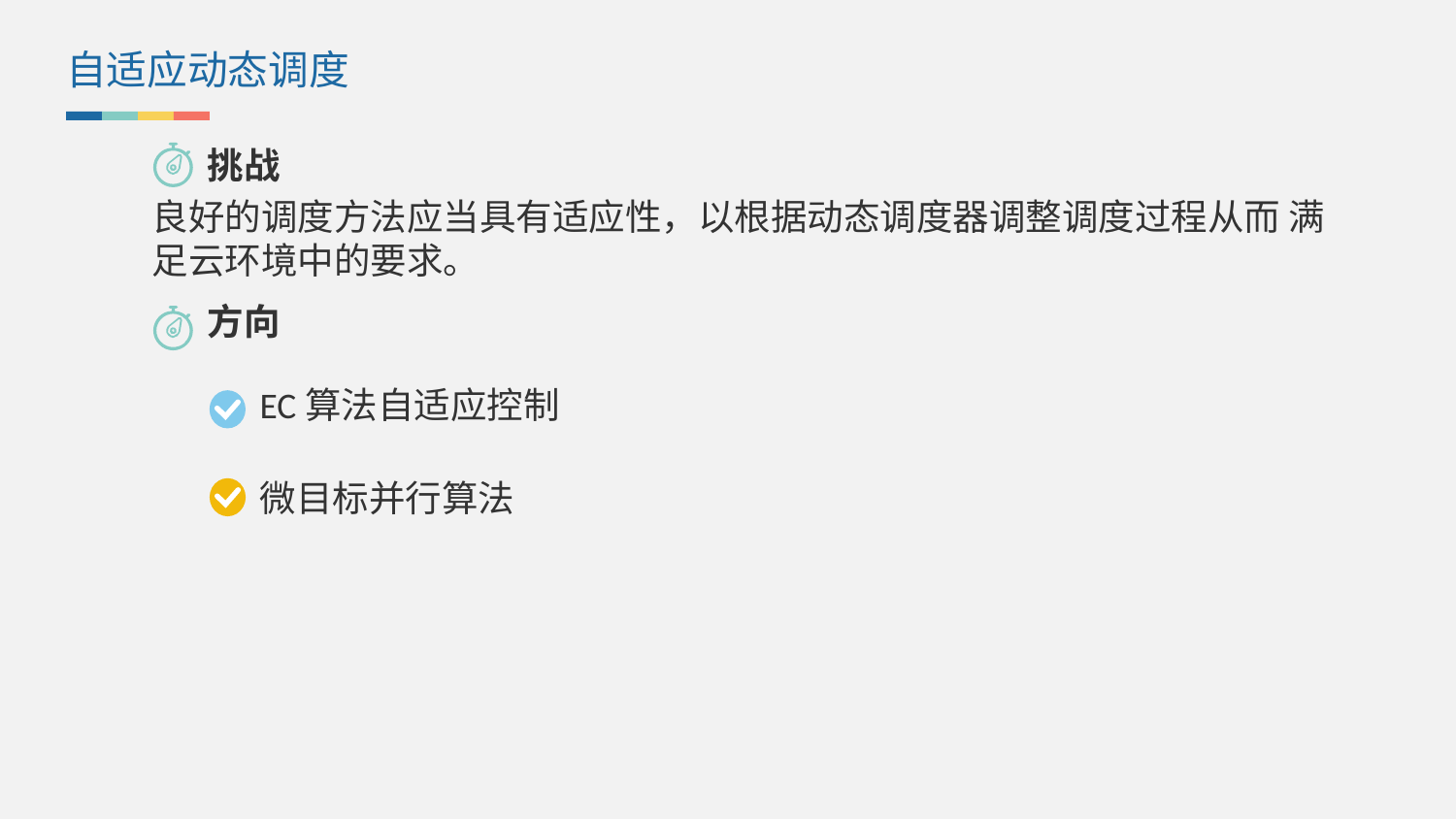

自适应动态调度

挑战

良好的调度方法应当具有适应性，以根据动态调度器调整调度过程从而 满足云环境中的要求。
方向

EC算法自适应控制

微目标并行算法